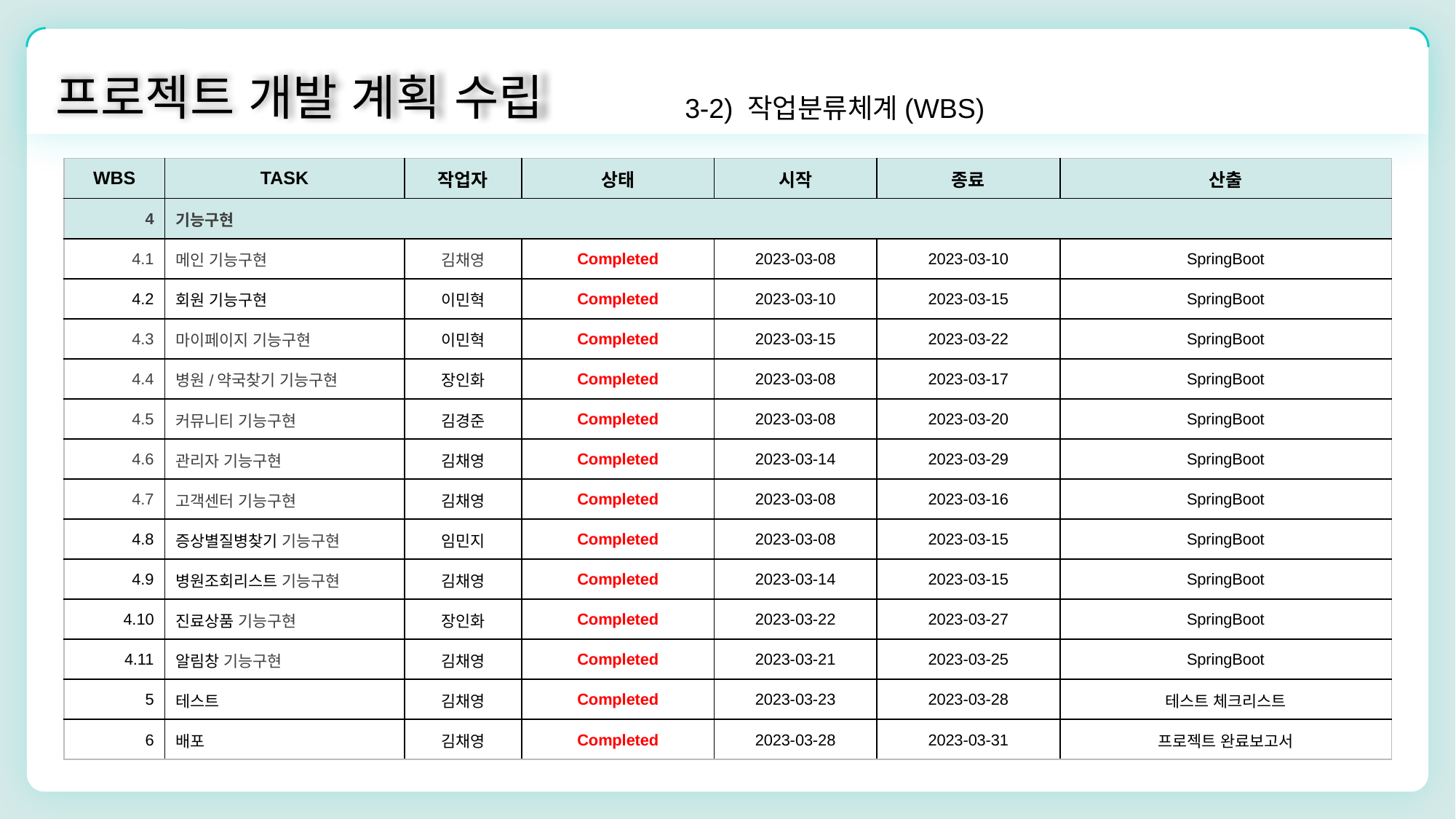

프로젝트 개발 계획 수립
3-2) 작업분류체계(WBS)
| WBS | TASK | 작업자 | 상태 | 시작 | 종료 | 산출 |
| --- | --- | --- | --- | --- | --- | --- |
| 4 | 기능구현 |  |  |  |  |  |
| 4.1 | 메인 기능구현 | 김채영 | Completed | 2023-03-08 | 2023-03-10 | SpringBoot |
| 4.2 | 회원 기능구현 | 이민혁 | Completed | 2023-03-10 | 2023-03-15 | SpringBoot |
| 4.3 | 마이페이지 기능구현 | 이민혁 | Completed | 2023-03-15 | 2023-03-22 | SpringBoot |
| 4.4 | 병원/약국찾기 기능구현 | 장인화 | Completed | 2023-03-08 | 2023-03-17 | SpringBoot |
| 4.5 | 커뮤니티 기능구현 | 김경준 | Completed | 2023-03-08 | 2023-03-20 | SpringBoot |
| 4.6 | 관리자 기능구현 | 김채영 | Completed | 2023-03-14 | 2023-03-29 | SpringBoot |
| 4.7 | 고객센터 기능구현 | 김채영 | Completed | 2023-03-08 | 2023-03-16 | SpringBoot |
| 4.8 | 증상별질병찾기 기능구현 | 임민지 | Completed | 2023-03-08 | 2023-03-15 | SpringBoot |
| 4.9 | 병원조회리스트 기능구현 | 김채영 | Completed | 2023-03-14 | 2023-03-15 | SpringBoot |
| 4.10 | 진료상품 기능구현 | 장인화 | Completed | 2023-03-22 | 2023-03-27 | SpringBoot |
| 4.11 | 알림창 기능구현 | 김채영 | Completed | 2023-03-21 | 2023-03-25 | SpringBoot |
| 5 | 테스트 | 김채영 | Completed | 2023-03-23 | 2023-03-28 | 테스트 체크리스트 |
| 6 | 배포 | 김채영 | Completed | 2023-03-28 | 2023-03-31 | 프로젝트 완료보고서 |